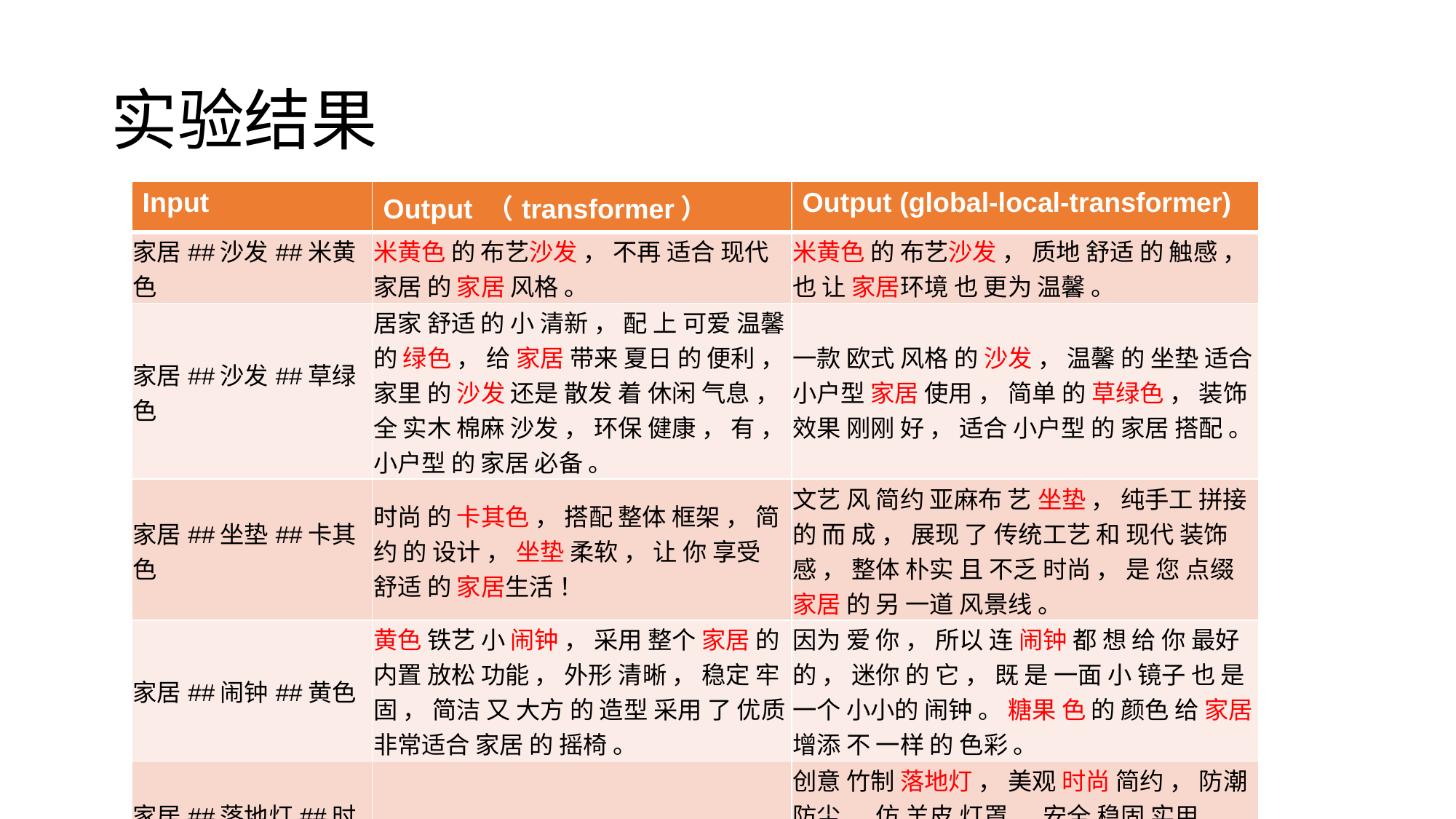

# 实验结果
| Input | Output （transformer） | Output (global-local-transformer) |
| --- | --- | --- |
| 家居##沙发##米黄色 | 米黄色 的 布艺沙发 ， 不再 适合 现代 家居 的 家居 风格 。 | 米黄色 的 布艺沙发 ， 质地 舒适 的 触感 ， 也 让 家居环境 也 更为 温馨 。 |
| 家居##沙发##草绿色 | 居家 舒适 的 小 清新 ， 配 上 可爱 温馨 的 绿色 ， 给 家居 带来 夏日 的 便利 ， 家里 的 沙发 还是 散发 着 休闲 气息 ， 全 实木 棉麻 沙发 ， 环保 健康 ， 有 ， 小户型 的 家居 必备 。 | 一款 欧式 风格 的 沙发 ， 温馨 的 坐垫 适合 小户型 家居 使用 ， 简单 的 草绿色 ， 装饰 效果 刚刚 好 ， 适合 小户型 的 家居 搭配 。 |
| 家居##坐垫##卡其色 | 时尚 的 卡其色 ， 搭配 整体 框架 ， 简约 的 设计 ， 坐垫 柔软 ， 让 你 享受 舒适 的 家居生活 ！ | 文艺 风 简约 亚麻布 艺 坐垫 ， 纯手工 拼接 的 而 成 ， 展现 了 传统工艺 和 现代 装饰 感 ， 整体 朴实 且 不乏 时尚 ， 是 您 点缀 家居 的 另 一道 风景线 。 |
| 家居##闹钟##黄色 | 黄色 铁艺 小 闹钟 ， 采用 整个 家居 的 内置 放松 功能 ， 外形 清晰 ， 稳定 牢固 ， 简洁 又 大方 的 造型 采用 了 优质 非常适合 家居 的 摇椅 。 | 因为 爱 你 ， 所以 连 闹钟 都 想 给 你 最好 的 ， 迷你 的 它 ， 既 是 一面 小 镜子 也 是 一个 小小的 闹钟 。 糖果 色 的 颜色 给 家居 增添 不 一样 的 色彩 。 |
| 家居##落地灯##时尚 | 创意 的 卡通 落地灯 ， 家居 必备 。 | 创意 竹制 落地灯 ， 美观 时尚 简约 ， 防潮 防尘 ， 仿 羊皮 灯罩 ， 安全 稳固 实用 ， 不同 风格 的 创意 风格 ， 增添 了 不 一样 的 家居 氛围 。 |